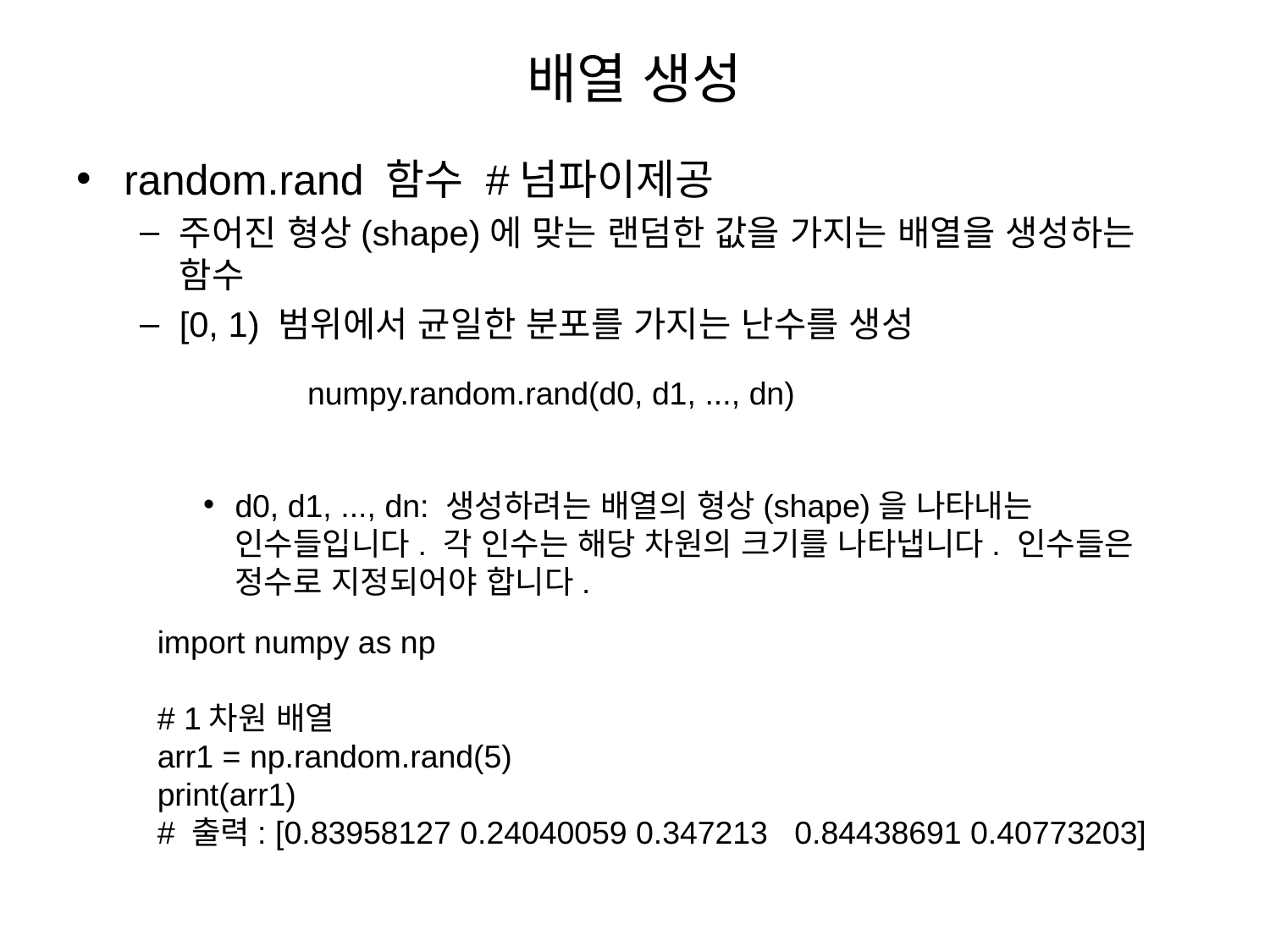

# 배열 생성
random.rand 함수 #넘파이제공
주어진 형상(shape)에 맞는 랜덤한 값을 가지는 배열을 생성하는 함수
[0, 1) 범위에서 균일한 분포를 가지는 난수를 생성

d0, d1, ..., dn: 생성하려는 배열의 형상(shape)을 나타내는 인수들입니다. 각 인수는 해당 차원의 크기를 나타냅니다. 인수들은 정수로 지정되어야 합니다.
numpy.random.rand(d0, d1, ..., dn)
import numpy as np

# 1차원 배열
arr1 = np.random.rand(5)
print(arr1)
# 출력: [0.83958127 0.24040059 0.347213   0.84438691 0.40773203]